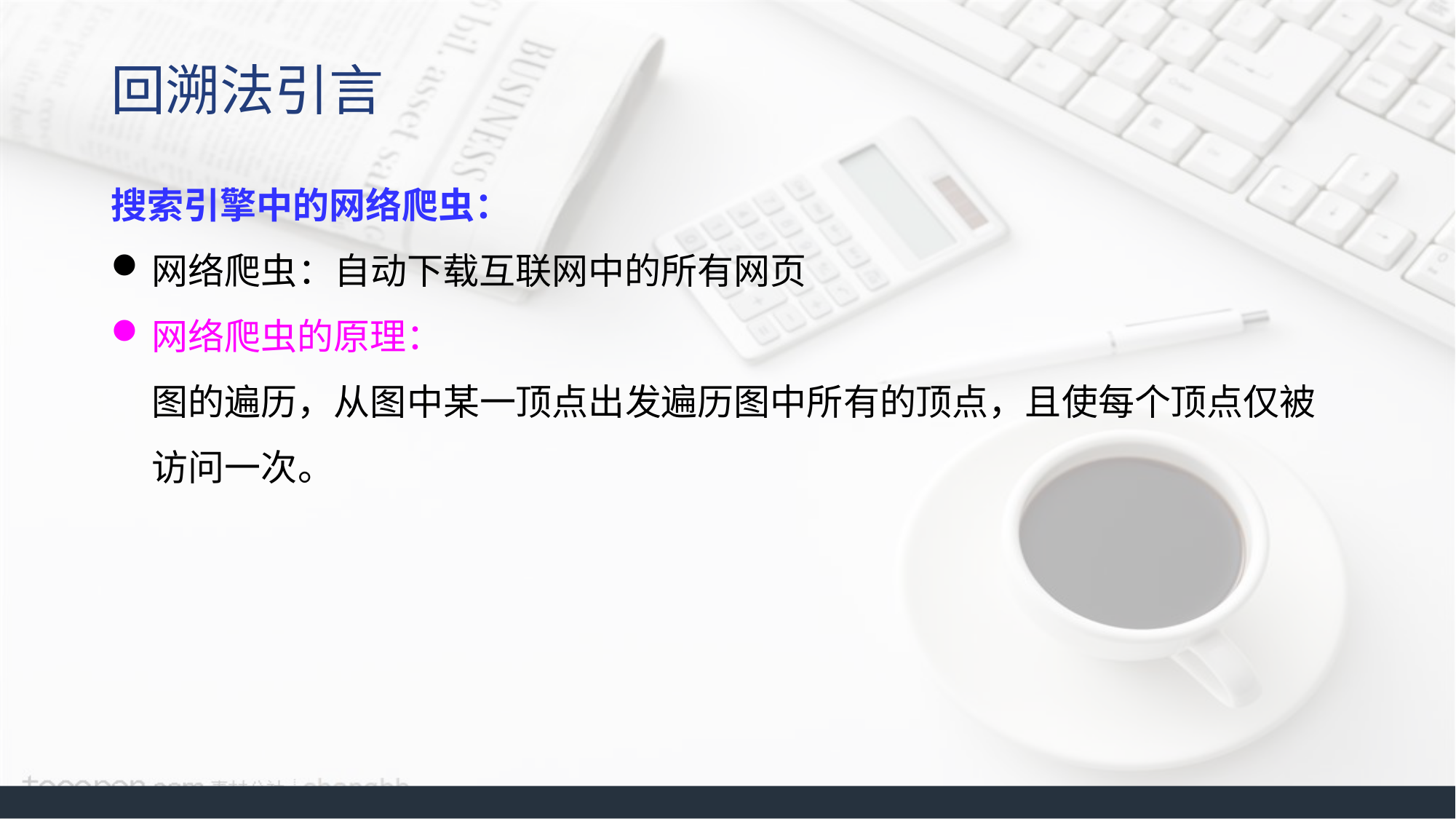

# 回溯法引言
搜索引擎中的网络爬虫：
网络爬虫：自动下载互联网中的所有网页
网络爬虫的原理：
图的遍历，从图中某一顶点出发遍历图中所有的顶点，且使每个顶点仅被访问一次。